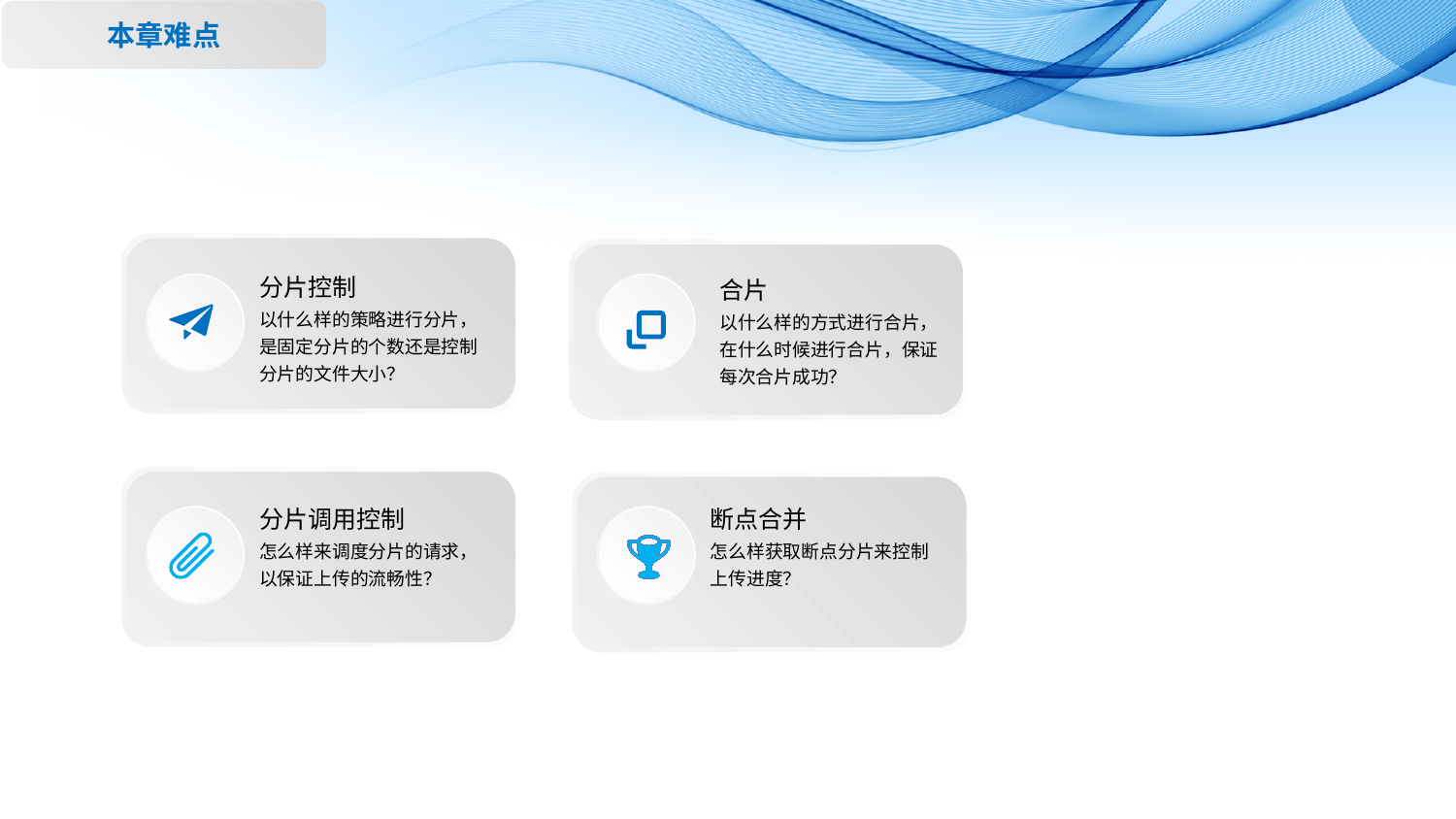

本章难点

分片控制
以什么样的策略进行分片，
是固定分片的个数还是控制分片的文件大小？

合片
以什么样的方式进行合片，在什么时候进行合片，保证每次合片成功？

分片调用控制

断点合并

怎么样来调度分片的请求，以保证上传的流畅性？
怎么样获取断点分片来控制上传进度？